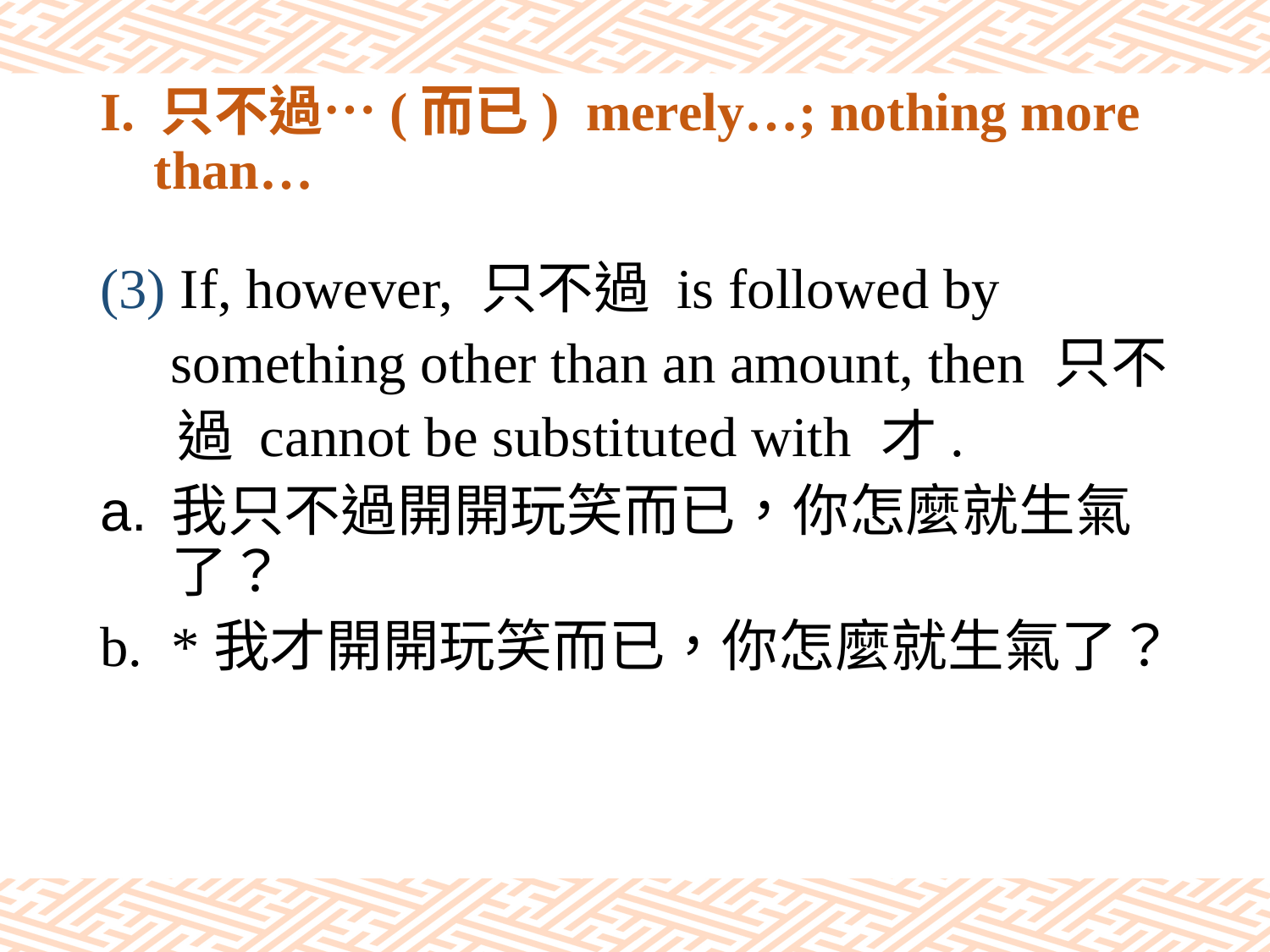

# I. 只不過…(而已)  merely…; nothing more than…
(3) If, however, 只不過 is followed by
     something other than an amount, then 只不
     過 cannot be substituted with 才.
我只不過開開玩笑而已，你怎麼就生氣了？
*我才開開玩笑而已，你怎麼就生氣了？